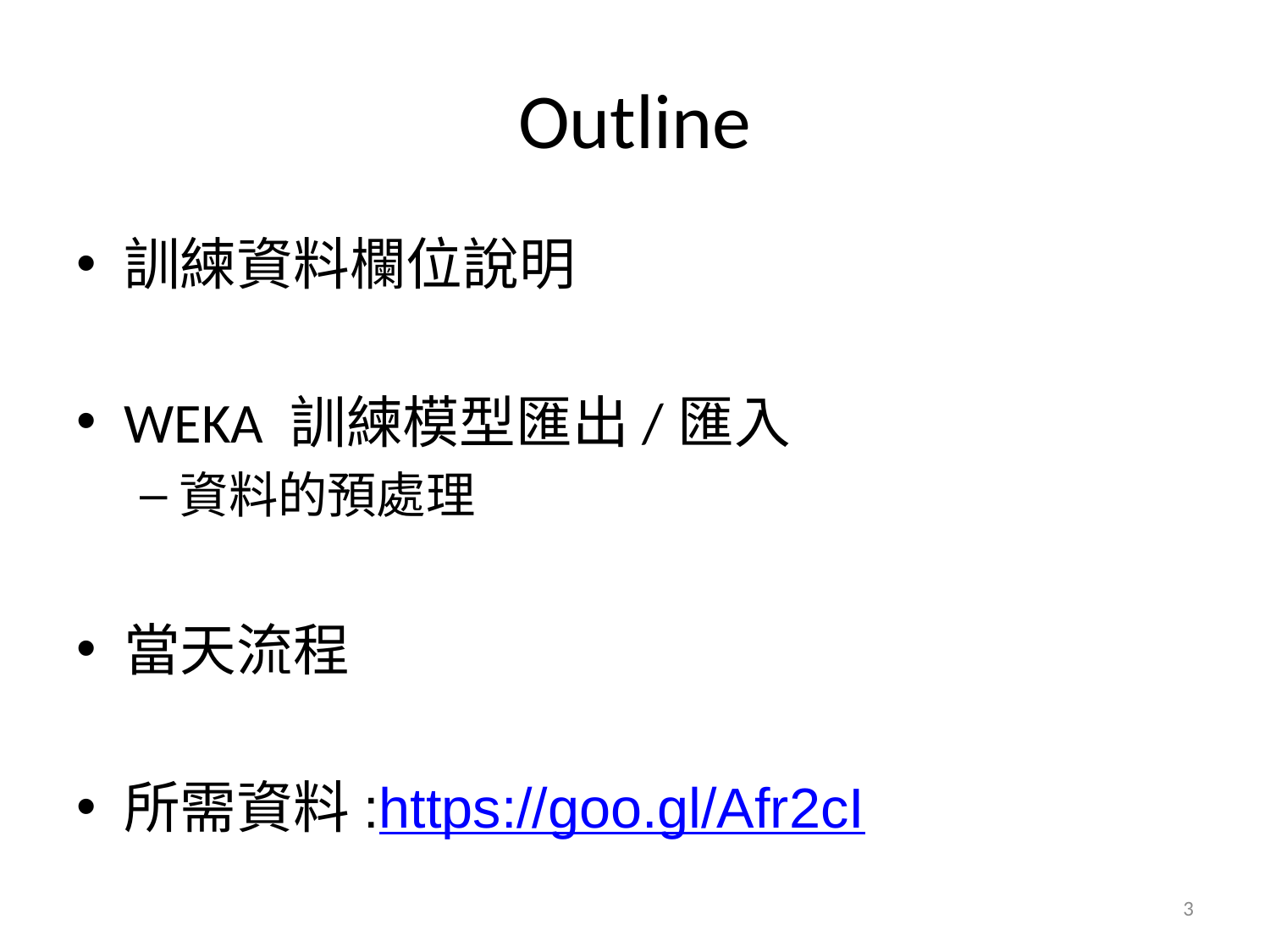

# Outline
訓練資料欄位說明

WEKA 訓練模型匯出/匯入
資料的預處理

當天流程

所需資料:https://goo.gl/Afr2cI
3